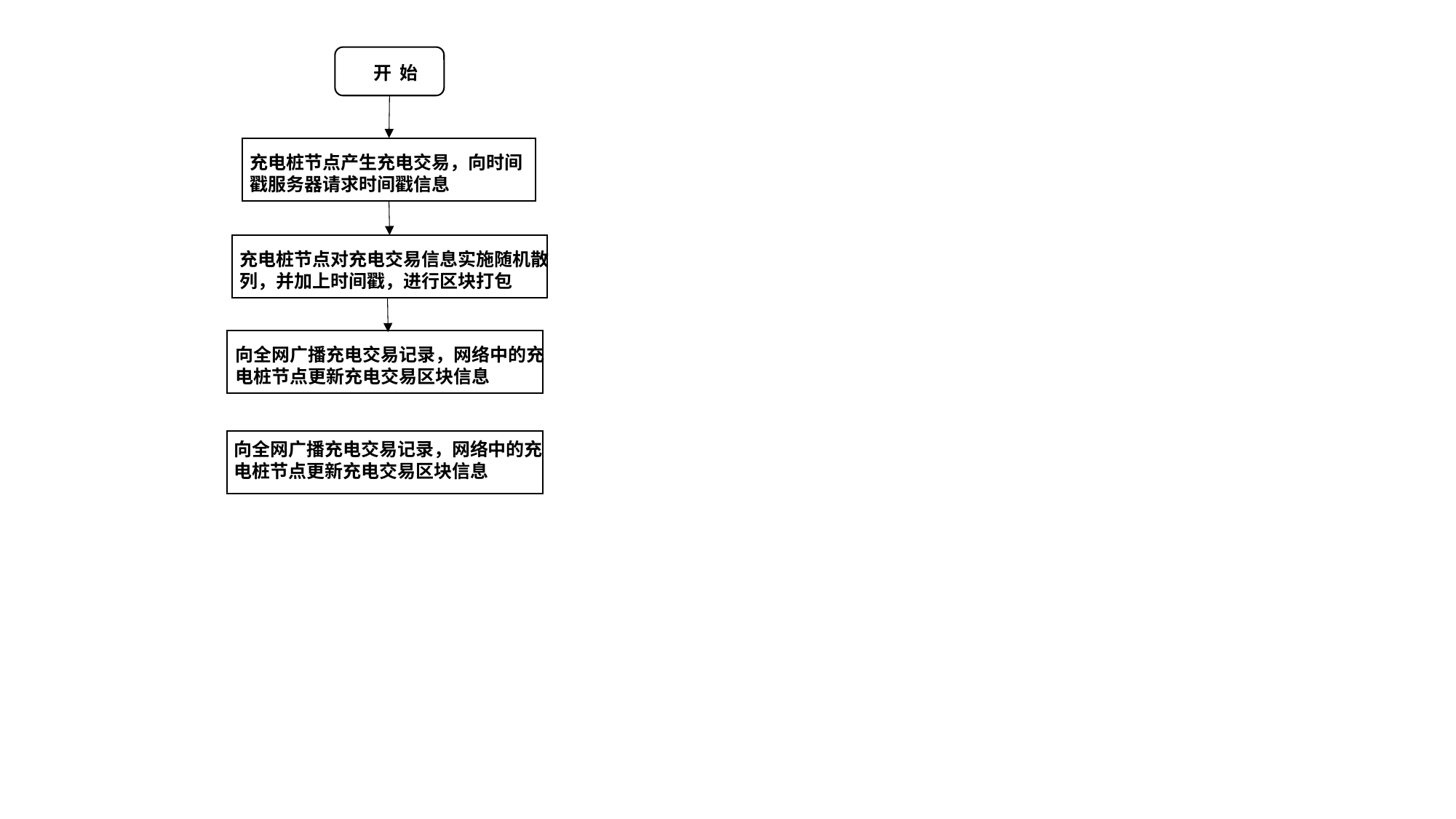

开  始

充电桩节点产生充电交易，向时间
戳服务器请求时间戳信息

充电桩节点对充电交易信息实施随机散
列，并加上时间戳，进行区块打包

向全网广播充电交易记录，网络中的充
电桩节点更新充电交易区块信息

向全网广播充电交易记录，网络中的充
电桩节点更新充电交易区块信息